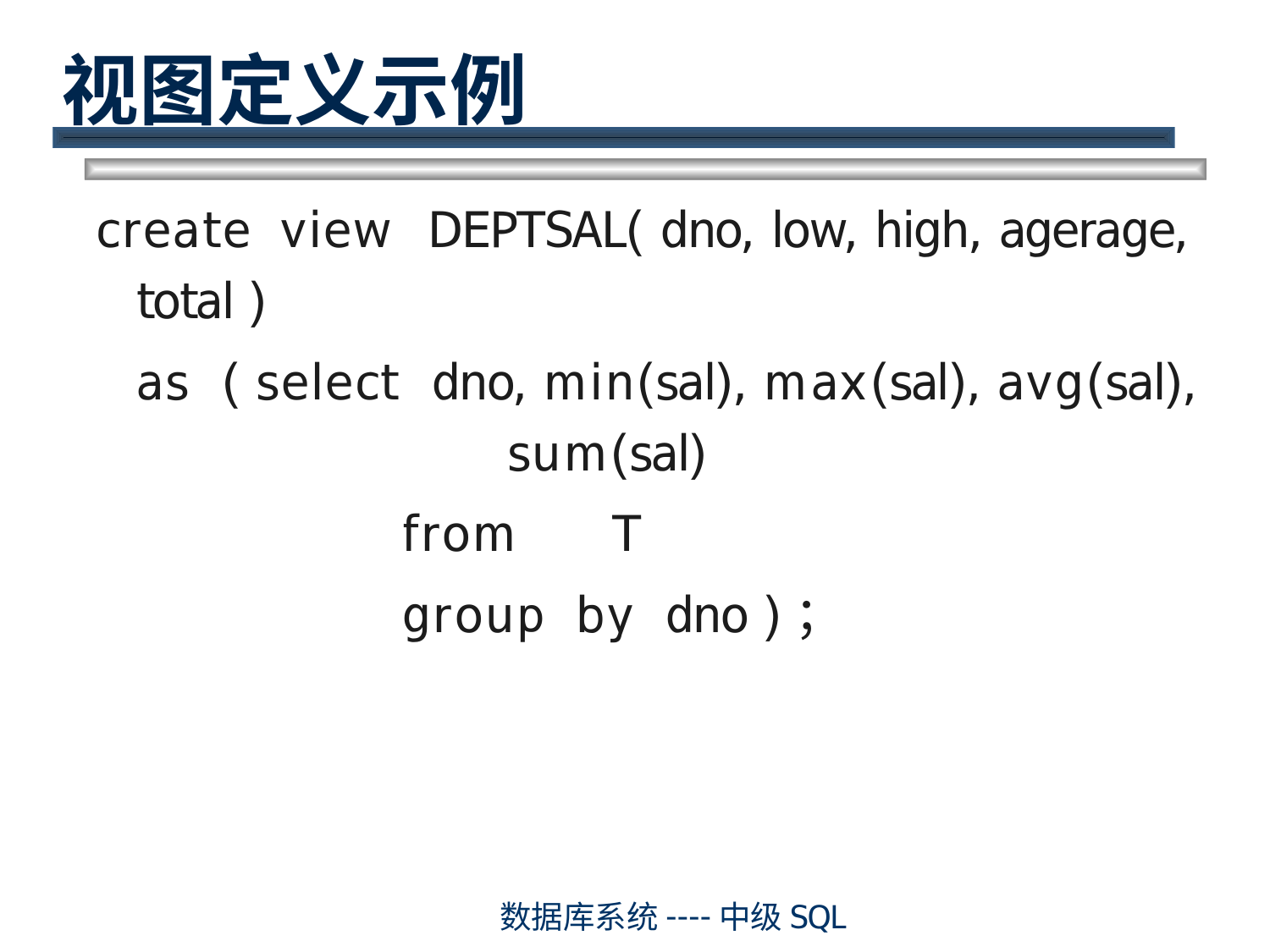

# 视图定义示例
create  view  DEPTSAL( dno, low, high, agerage, total )
	as  ( select  dno, min(sal), max(sal), avg(sal),                           sum(sal)
		         from      T
	 	         group  by  dno )；

数据库系统----中级SQL